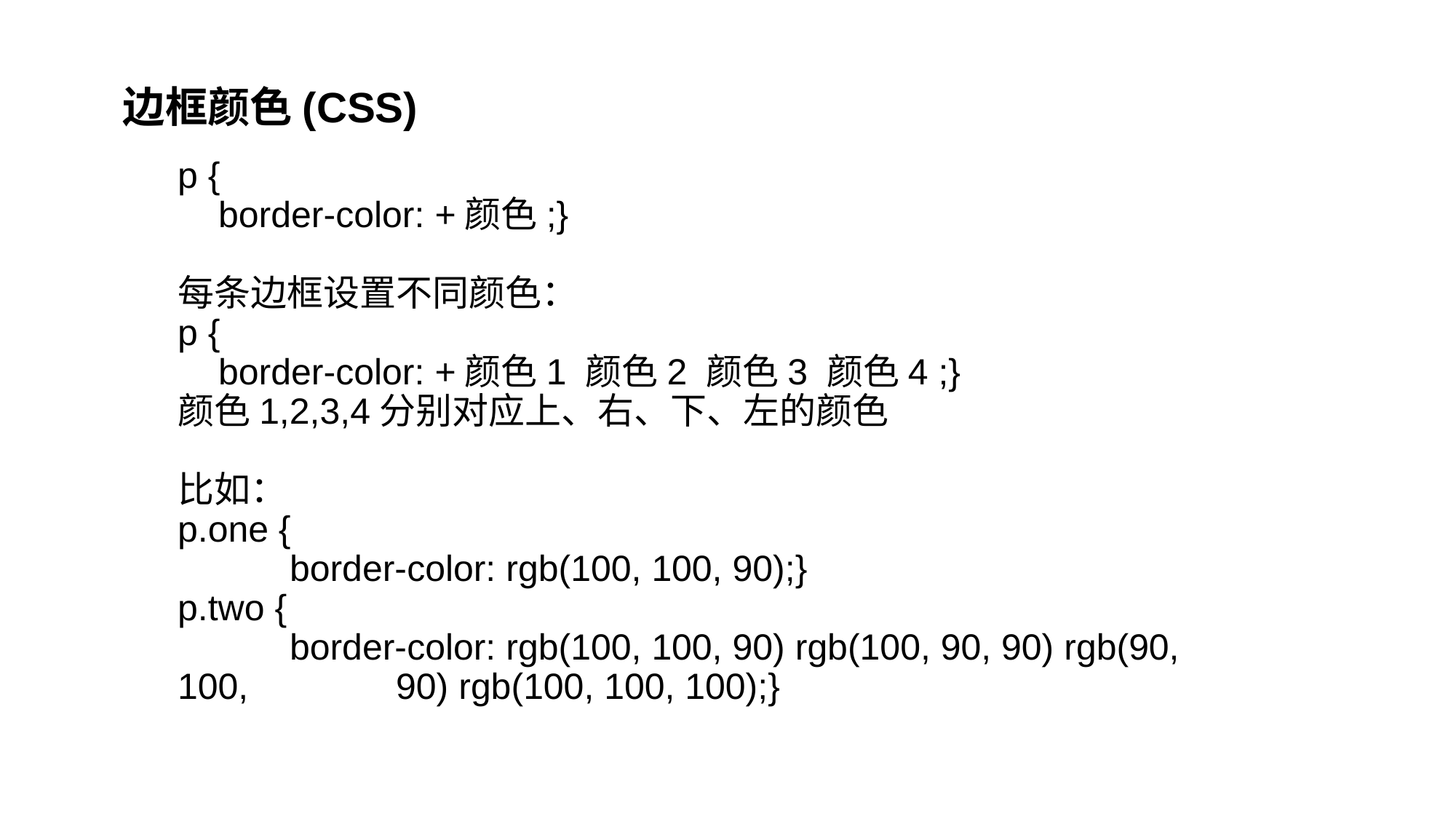

边框颜色(CSS)
p {
    border-color: +颜色;}

每条边框设置不同颜色：
p {
    border-color: +颜色1 颜色2 颜色3 颜色4 ;}
颜色1,2,3,4分别对应上、右、下、左的颜色

比如：
p.one {
           border-color: rgb(100, 100, 90);}
p.two {
           border-color: rgb(100, 100, 90) rgb(100, 90, 90) rgb(90, 100,       	90) rgb(100, 100, 100);}